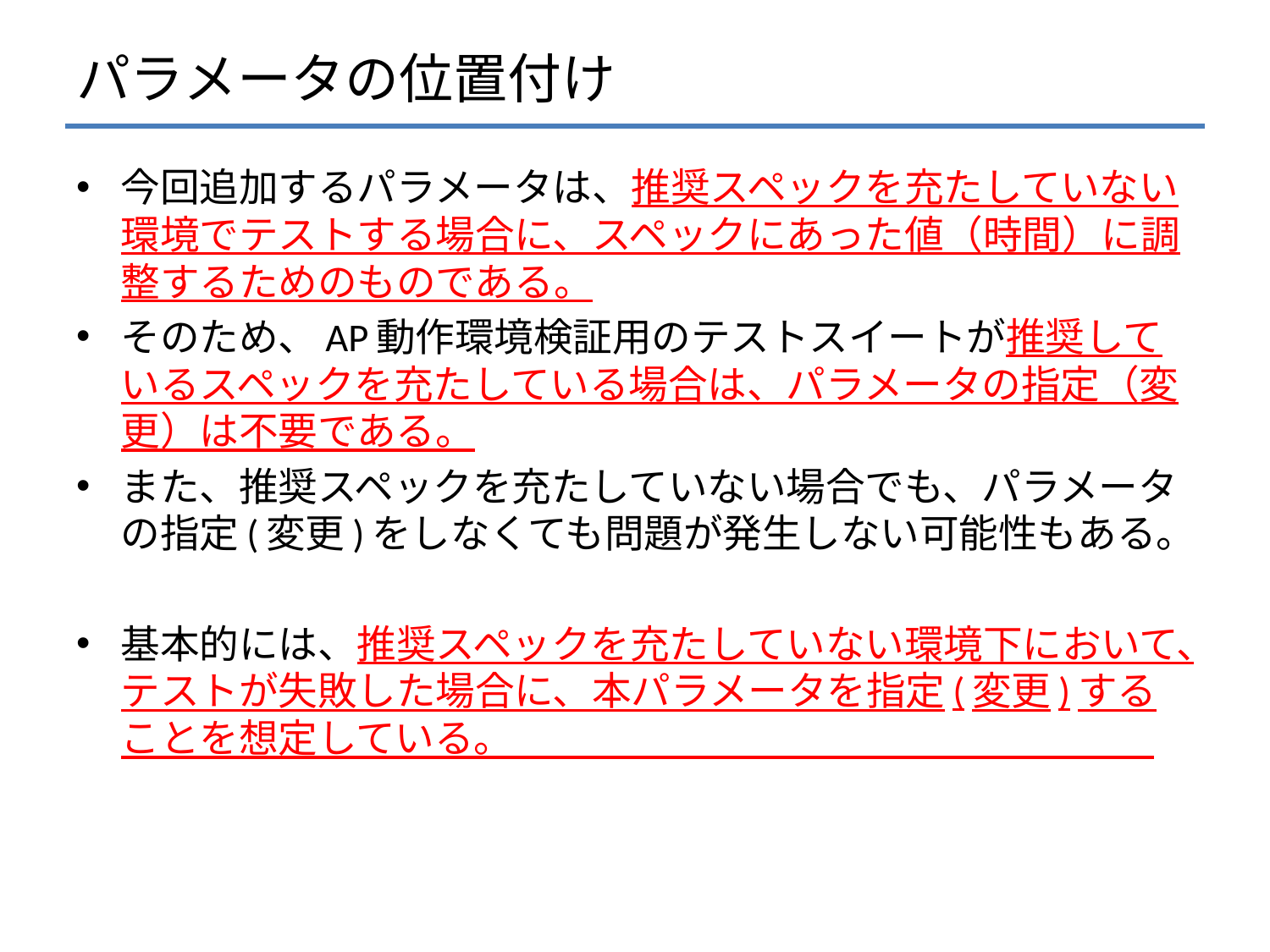

# パラメータの位置付け
今回追加するパラメータは、推奨スペックを充たしていない環境でテストする場合に、スペックにあった値（時間）に調整するためのものである。
そのため、AP動作環境検証用のテストスイートが推奨しているスペックを充たしている場合は、パラメータの指定（変更）は不要である。
また、推奨スペックを充たしていない場合でも、パラメータの指定(変更)をしなくても問題が発生しない可能性もある。

基本的には、推奨スペックを充たしていない環境下において、テストが失敗した場合に、本パラメータを指定(変更)することを想定している。